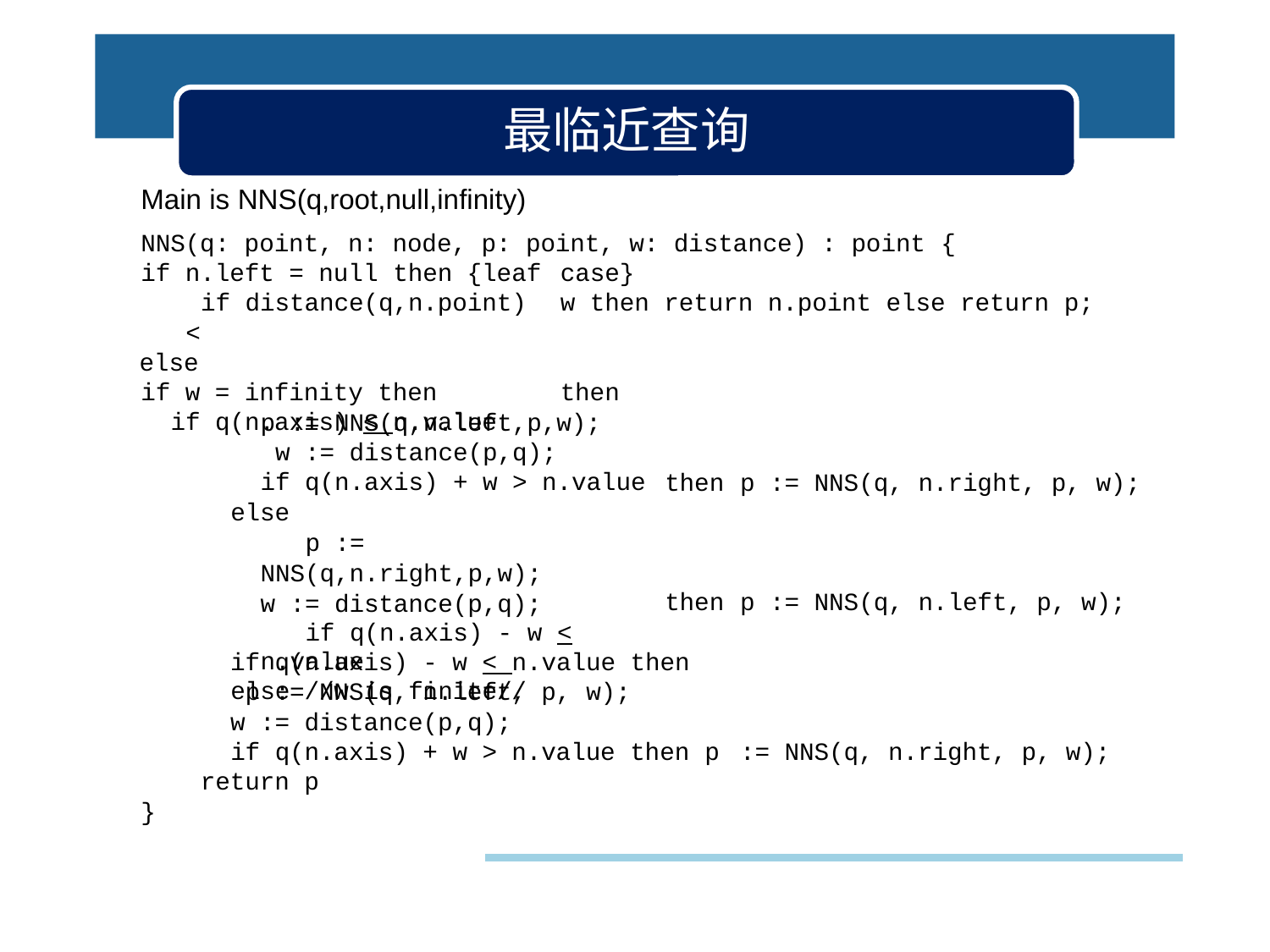

最临近查询
Main is NNS(q,root,null,infinity)
NNS(q: point, n: node, p: point, w: distance) : point {
if n.left = null then {leaf  if distance(q,n.point) <
else
if w = infinity then
if q(n.axis) < n.value
case}
w then return n.point else return p;
then
p := NNS(q,n.left,p,w);  w := distance(p,q);
if q(n.axis) + w > n.value  else
p := NNS(q,n.right,p,w);  w := distance(p,q);
if q(n.axis) - w < n.value
else //w is finite//
then
p := NNS(q, n.right, p, w);
then
p := NNS(q, n.left, p, w);
if q(n.axis) - w < n.value then  p := NNS(q, n.left, p, w);
w := distance(p,q);
if q(n.axis) + w > n.value then p  return p
:= NNS(q, n.right, p, w);
}